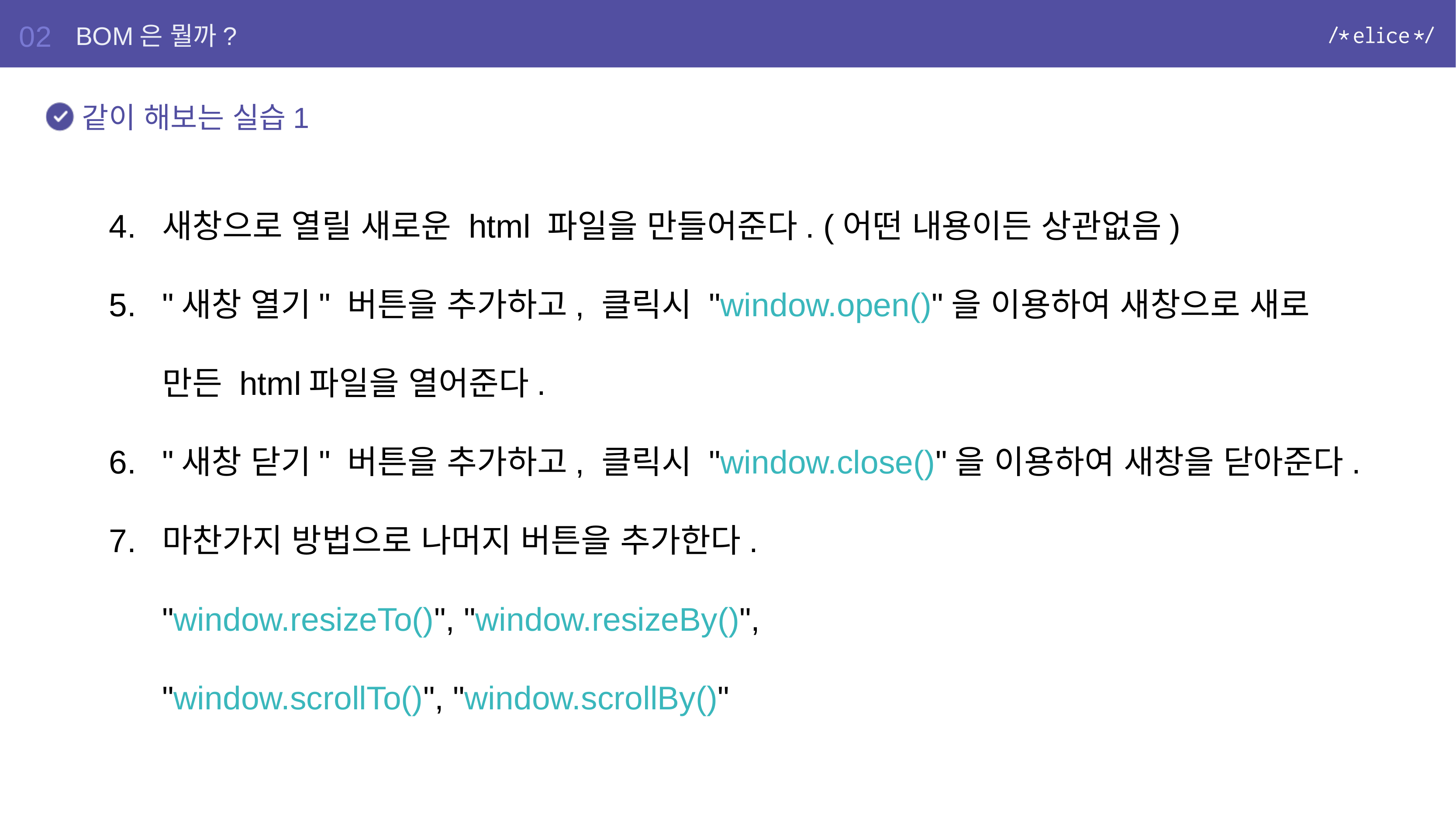

02
BOM은 뭘까?
같이 해보는 실습1
새창으로 열릴 새로운 html 파일을 만들어준다. (어떤 내용이든 상관없음)
"새창 열기" 버튼을 추가하고, 클릭시 "window.open()"을 이용하여 새창으로 새로 만든 html파일을 열어준다.
"새창 닫기" 버튼을 추가하고, 클릭시 "window.close()"을 이용하여 새창을 닫아준다.
마찬가지 방법으로 나머지 버튼을 추가한다.
"window.resizeTo()", "window.resizeBy()",
"window.scrollTo()", "window.scrollBy()"